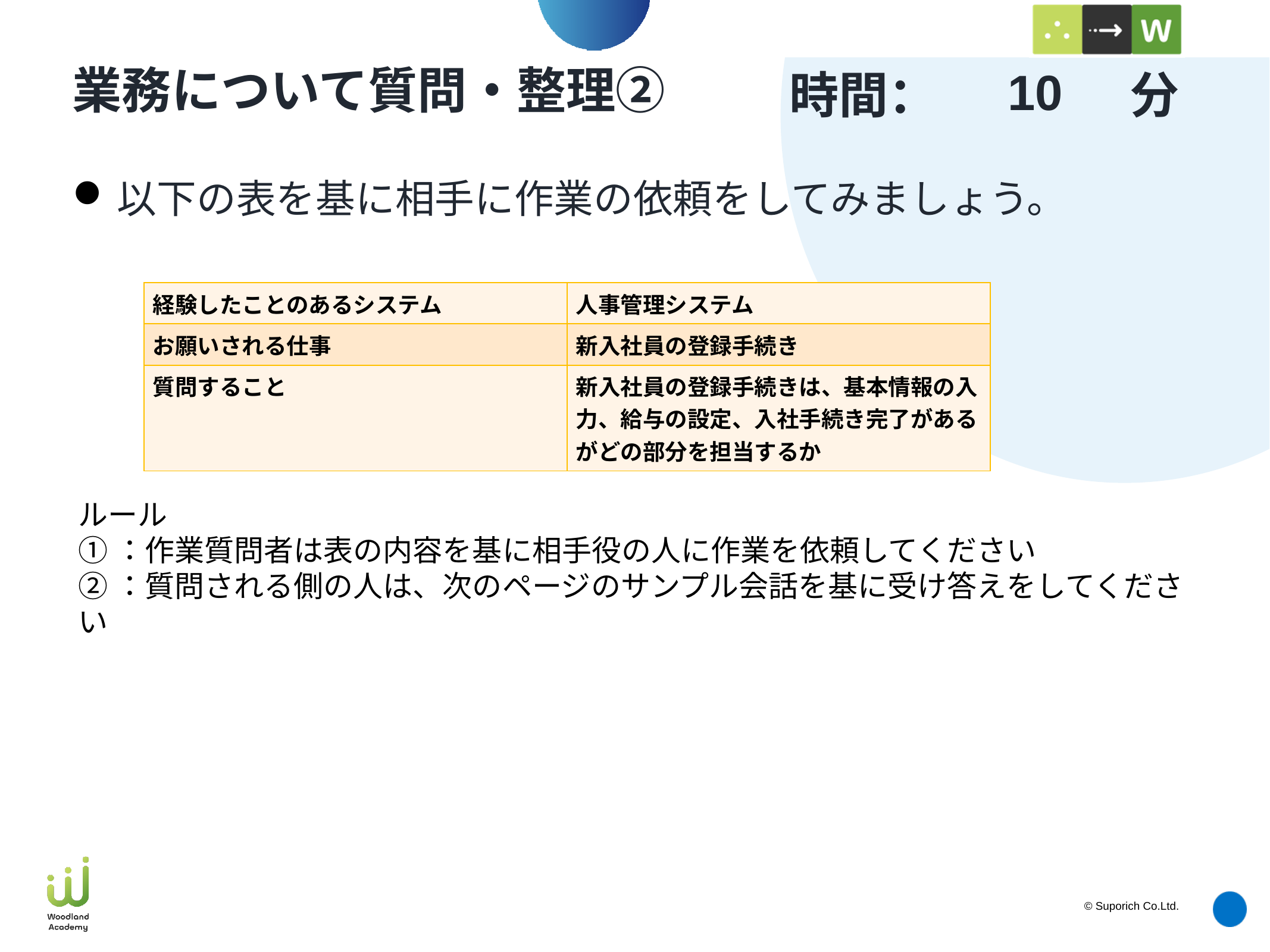

10
# 業務について質問・整理②
以下の表を基に相手に作業の依頼をしてみましょう。
| 経験したことのあるシステム | 人事管理システム |
| --- | --- |
| お願いされる仕事 | 新入社員の登録手続き |
| 質問すること | 新入社員の登録手続きは、基本情報の入力、給与の設定、入社手続き完了があるがどの部分を担当するか |
ルール
①：作業質問者は表の内容を基に相手役の人に作業を依頼してください
②：質問される側の人は、次のページのサンプル会話を基に受け答えをしてください